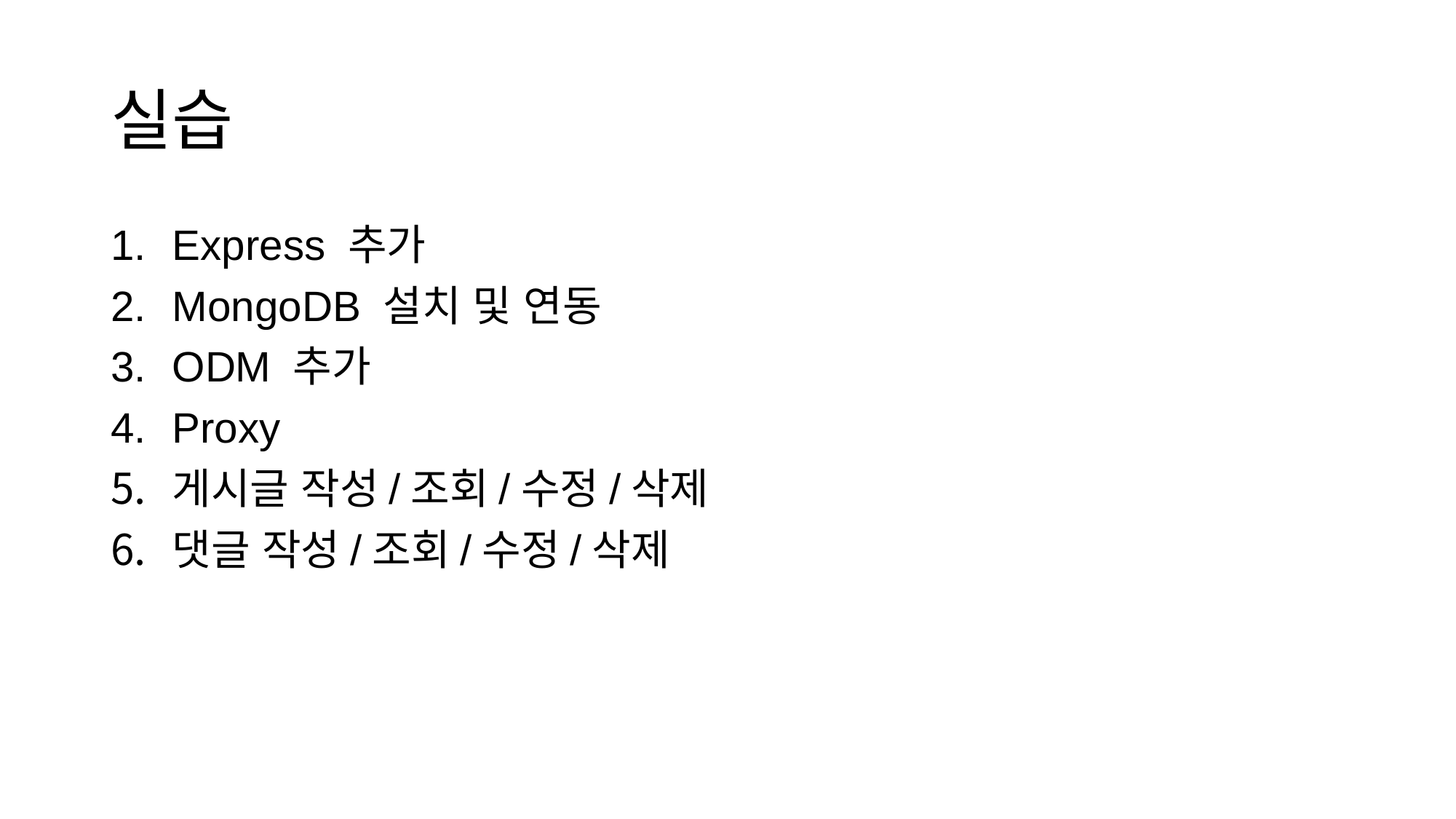

# 실습
Express 추가
MongoDB 설치 및 연동
ODM 추가
Proxy
게시글 작성/조회/수정/삭제
댓글 작성/조회/수정/삭제